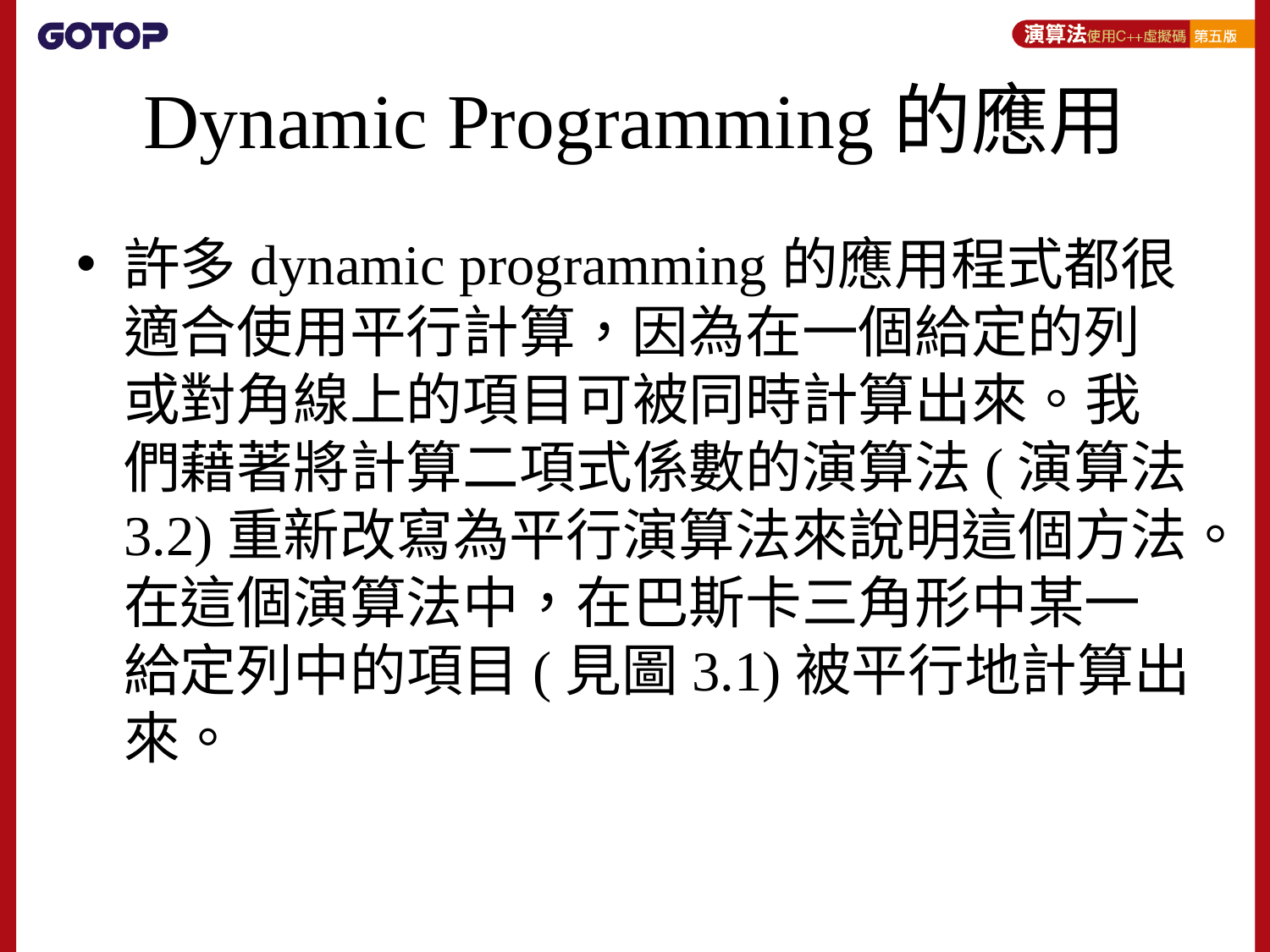

# Dynamic Programming的應用
許多dynamic programming的應用程式都很適合使用平行計算，因為在一個給定的列或對角線上的項目可被同時計算出來。我們藉著將計算二項式係數的演算法(演算法3.2)重新改寫為平行演算法來說明這個方法。在這個演算法中，在巴斯卡三角形中某一給定列中的項目(見圖3.1)被平行地計算出來。